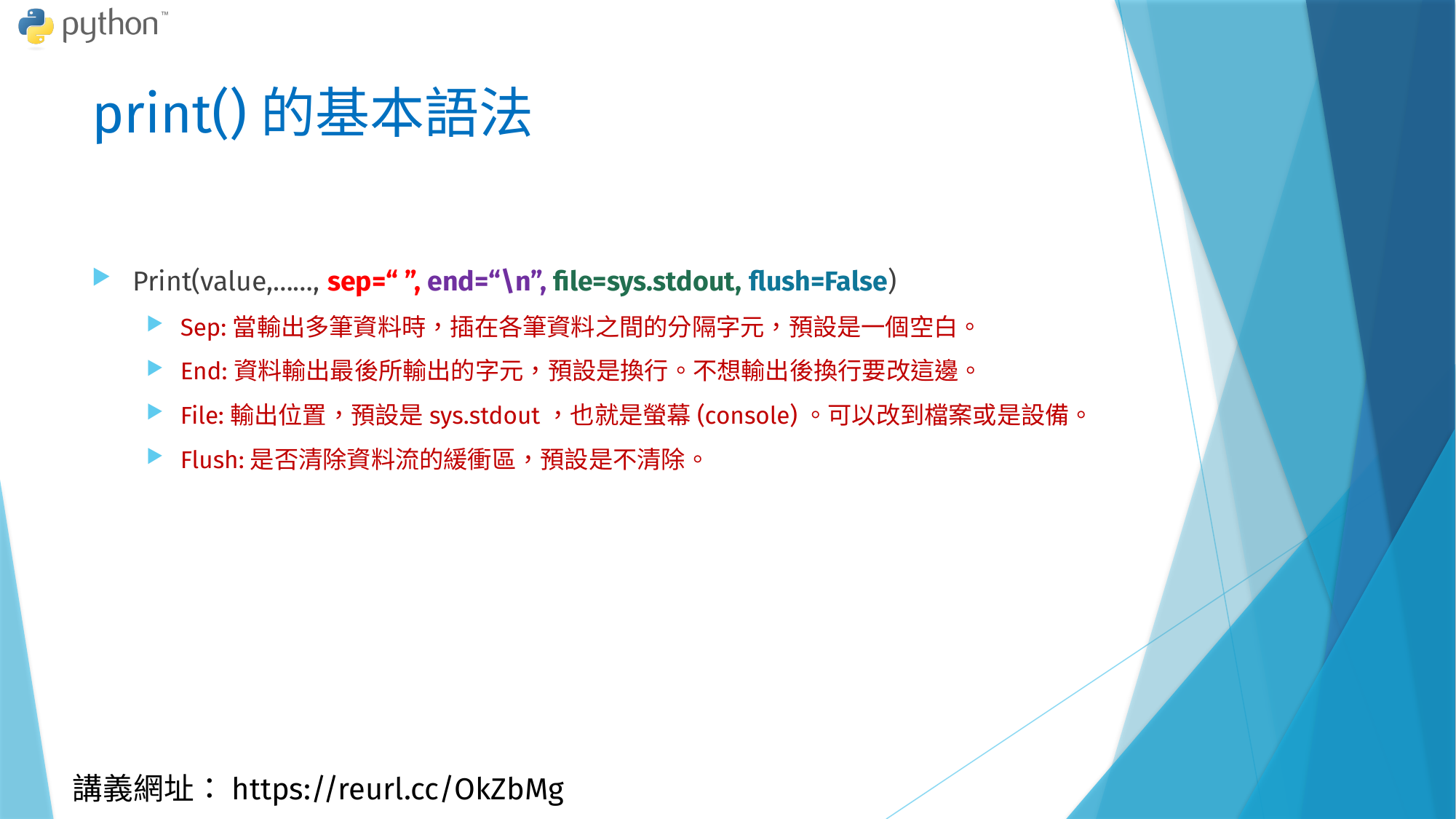

# print()的基本語法
Print(value,……, sep=“ ”, end=“\n”, file=sys.stdout, flush=False)
Sep:當輸出多筆資料時，插在各筆資料之間的分隔字元，預設是一個空白。
End:資料輸出最後所輸出的字元，預設是換行。不想輸出後換行要改這邊。
File:輸出位置，預設是sys.stdout，也就是螢幕(console)。可以改到檔案或是設備。
Flush:是否清除資料流的緩衝區，預設是不清除。